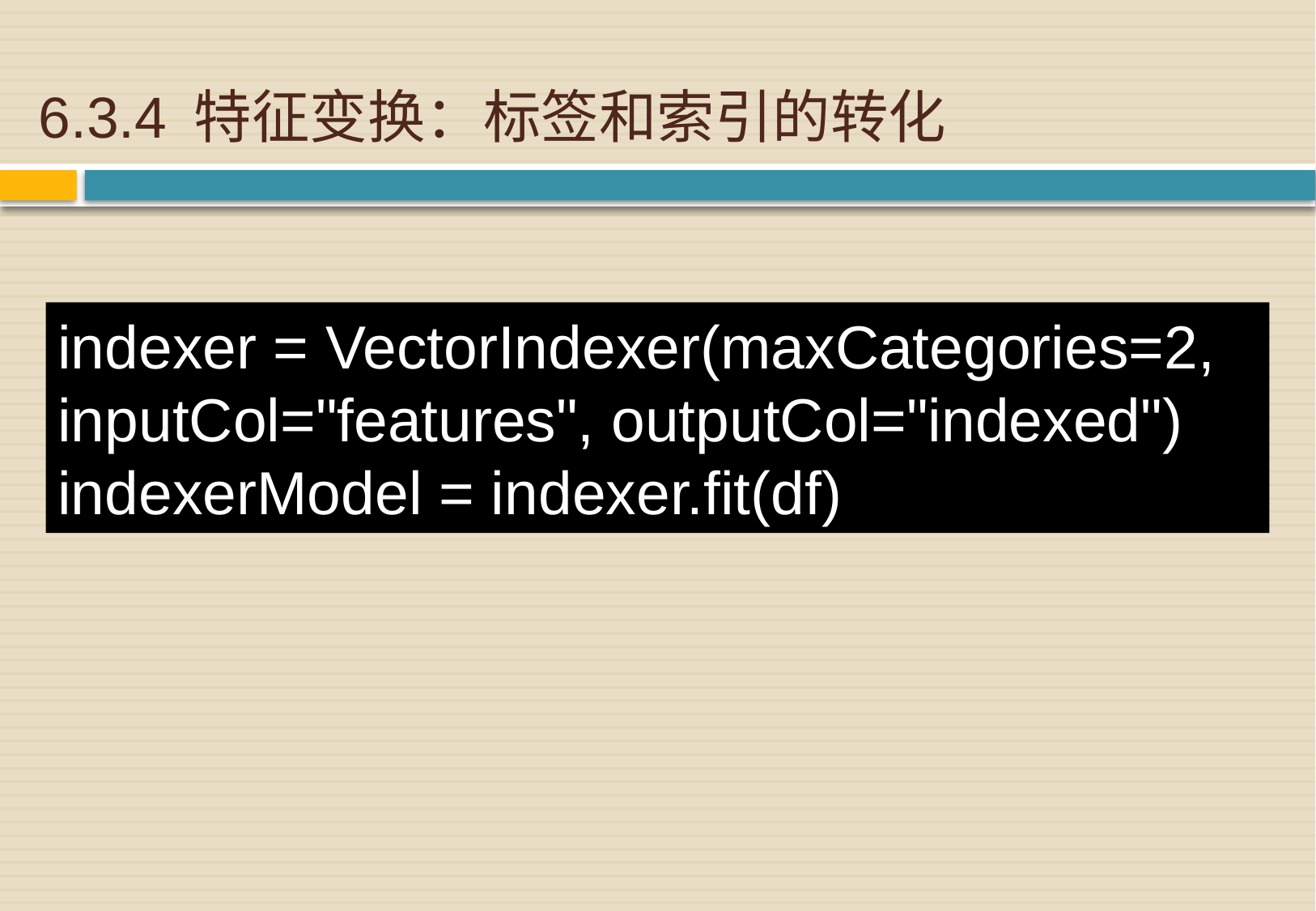

# 6.3.4 特征变换：标签和索引的转化
indexer = VectorIndexer(maxCategories=2, inputCol="features", outputCol="indexed")
indexerModel = indexer.fit(df)